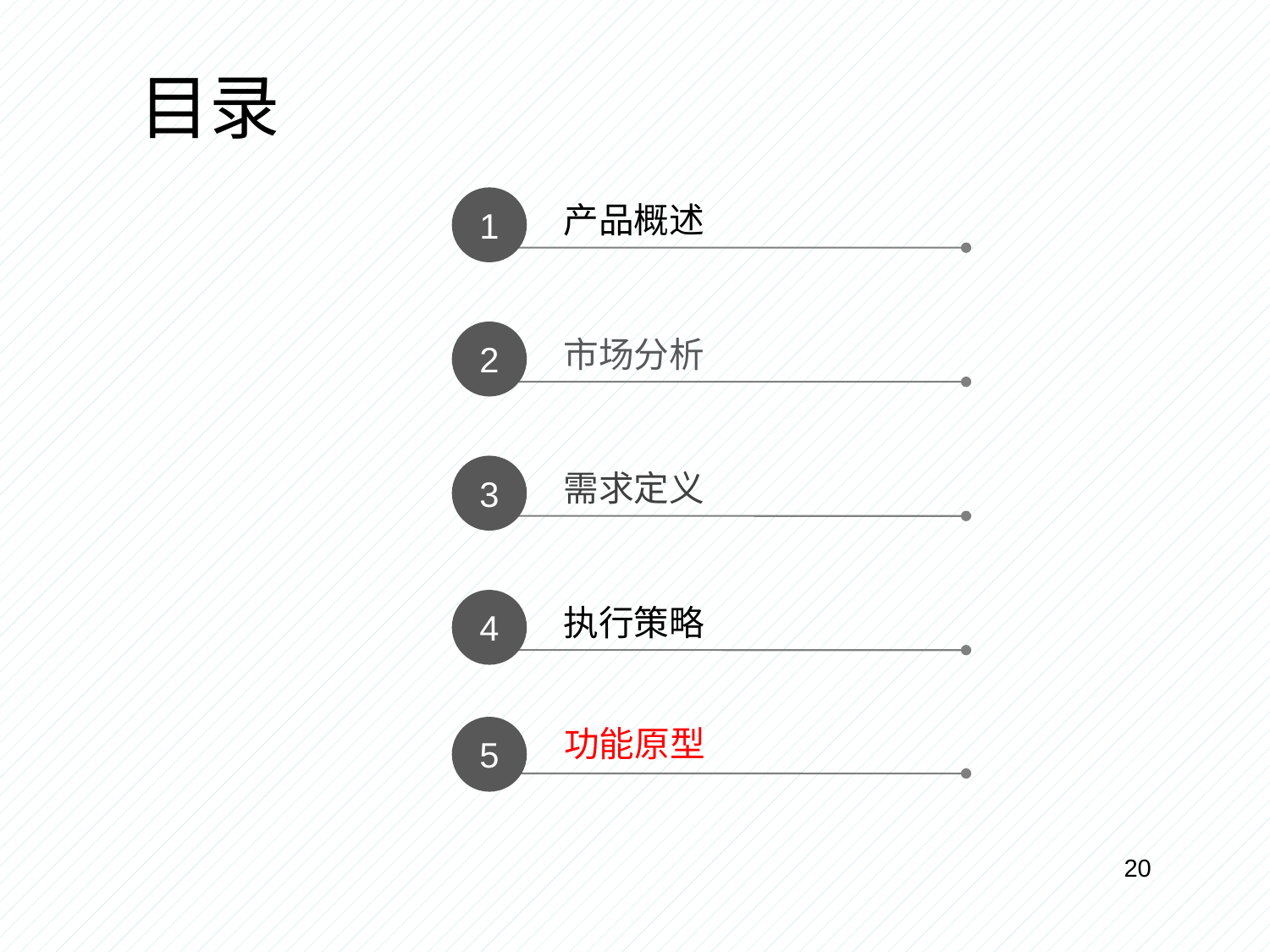

目录
1
产品概述

2
市场分析

3
需求定义

4
执行策略

5
功能原型

20